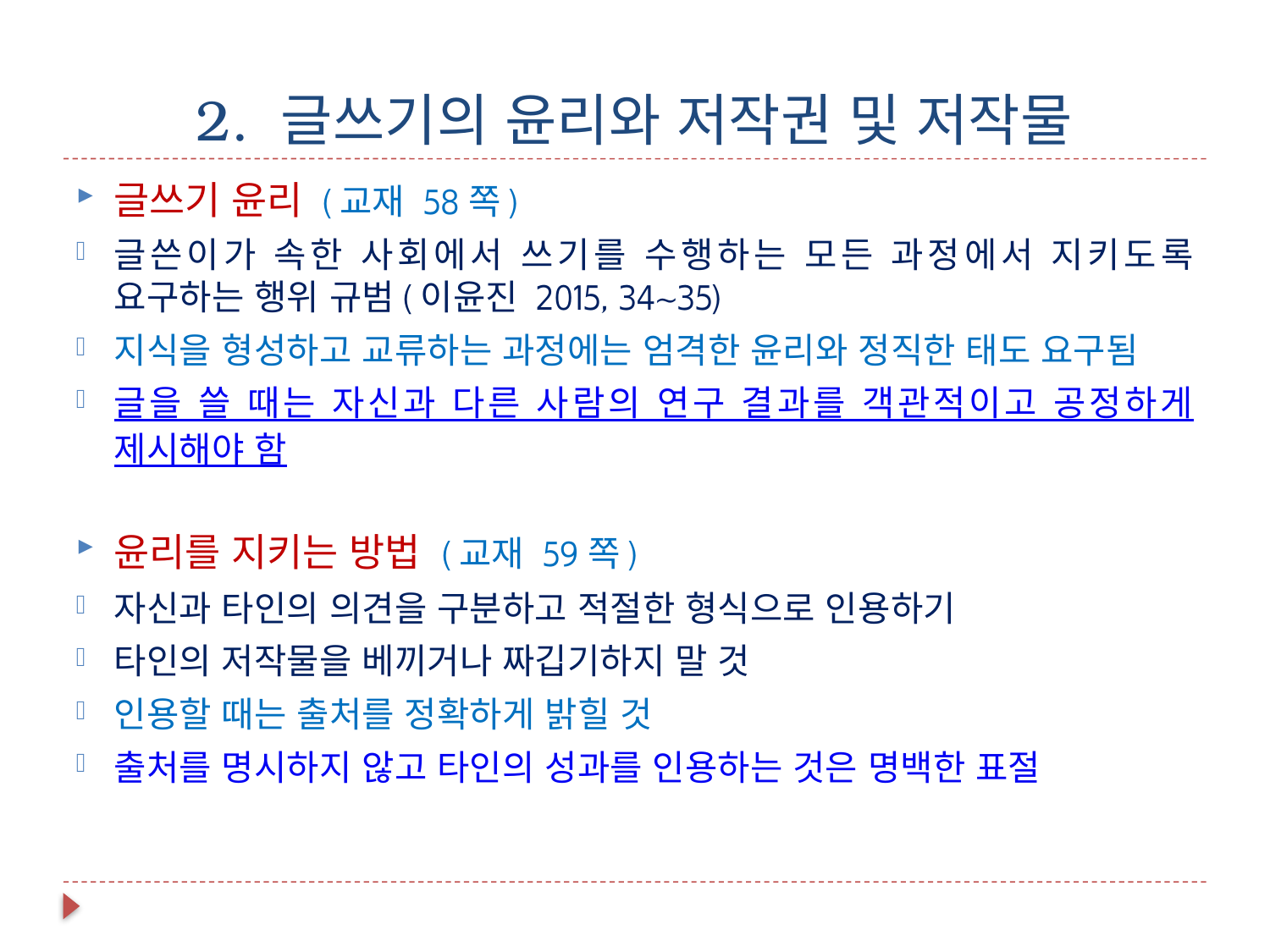

# 2. 글쓰기의 윤리와 저작권 및 저작물
글쓰기 윤리 (교재 58쪽)
글쓴이가 속한 사회에서 쓰기를 수행하는 모든 과정에서 지키도록 요구하는 행위 규범(이윤진 2015, 34~35)
지식을 형성하고 교류하는 과정에는 엄격한 윤리와 정직한 태도 요구됨
글을 쓸 때는 자신과 다른 사람의 연구 결과를 객관적이고 공정하게 제시해야 함

윤리를 지키는 방법 (교재 59쪽)
자신과 타인의 의견을 구분하고 적절한 형식으로 인용하기
타인의 저작물을 베끼거나 짜깁기하지 말 것
인용할 때는 출처를 정확하게 밝힐 것
출처를 명시하지 않고 타인의 성과를 인용하는 것은 명백한 표절